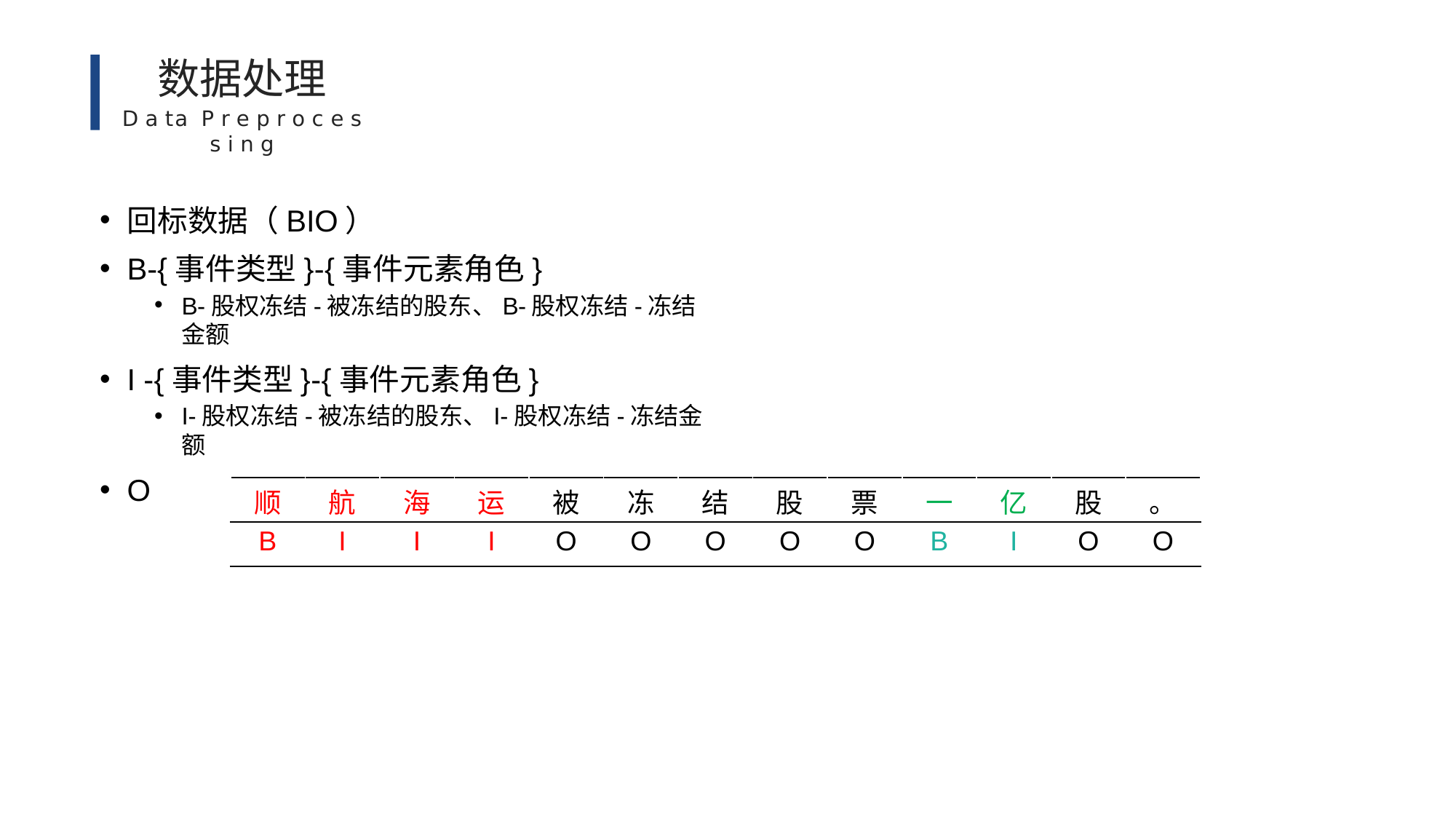

# 数据处理
D a ta P r e p r o c e s s i n g

回标数据（BIO）
B-{事件类型}-{事件元素角色}
B-股权冻结-被冻结的股东、B-股权冻结-冻结金额
I -{事件类型}-{事件元素角色}
I-股权冻结-被冻结的股东、I-股权冻结-冻结金额
O
| 顺 | 航 | 海 | 运 | 被 | 冻 | 结 | 股 | 票 | 一 | 亿 | 股 | 。 |
| --- | --- | --- | --- | --- | --- | --- | --- | --- | --- | --- | --- | --- |
| B | I | I | I | O | O | O | O | O | B | I | O | O |